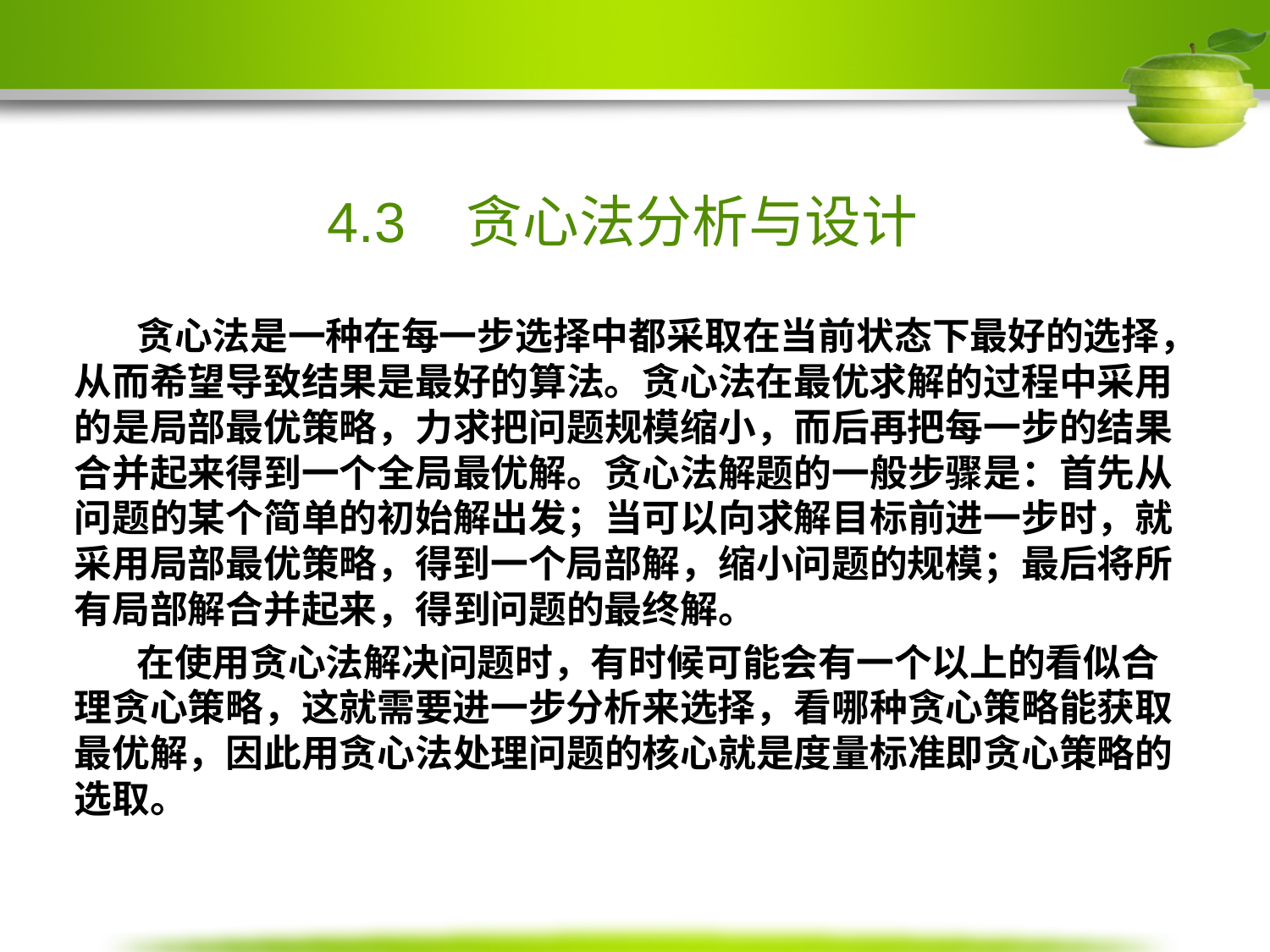

4.3   贪心法分析与设计
贪心法是一种在每一步选择中都采取在当前状态下最好的选择，从而希望导致结果是最好的算法。贪心法在最优求解的过程中采用的是局部最优策略，力求把问题规模缩小，而后再把每一步的结果合并起来得到一个全局最优解。贪心法解题的一般步骤是：首先从问题的某个简单的初始解出发；当可以向求解目标前进一步时，就采用局部最优策略，得到一个局部解，缩小问题的规模；最后将所有局部解合并起来，得到问题的最终解。
在使用贪心法解决问题时，有时候可能会有一个以上的看似合理贪心策略，这就需要进一步分析来选择，看哪种贪心策略能获取最优解，因此用贪心法处理问题的核心就是度量标准即贪心策略的选取。